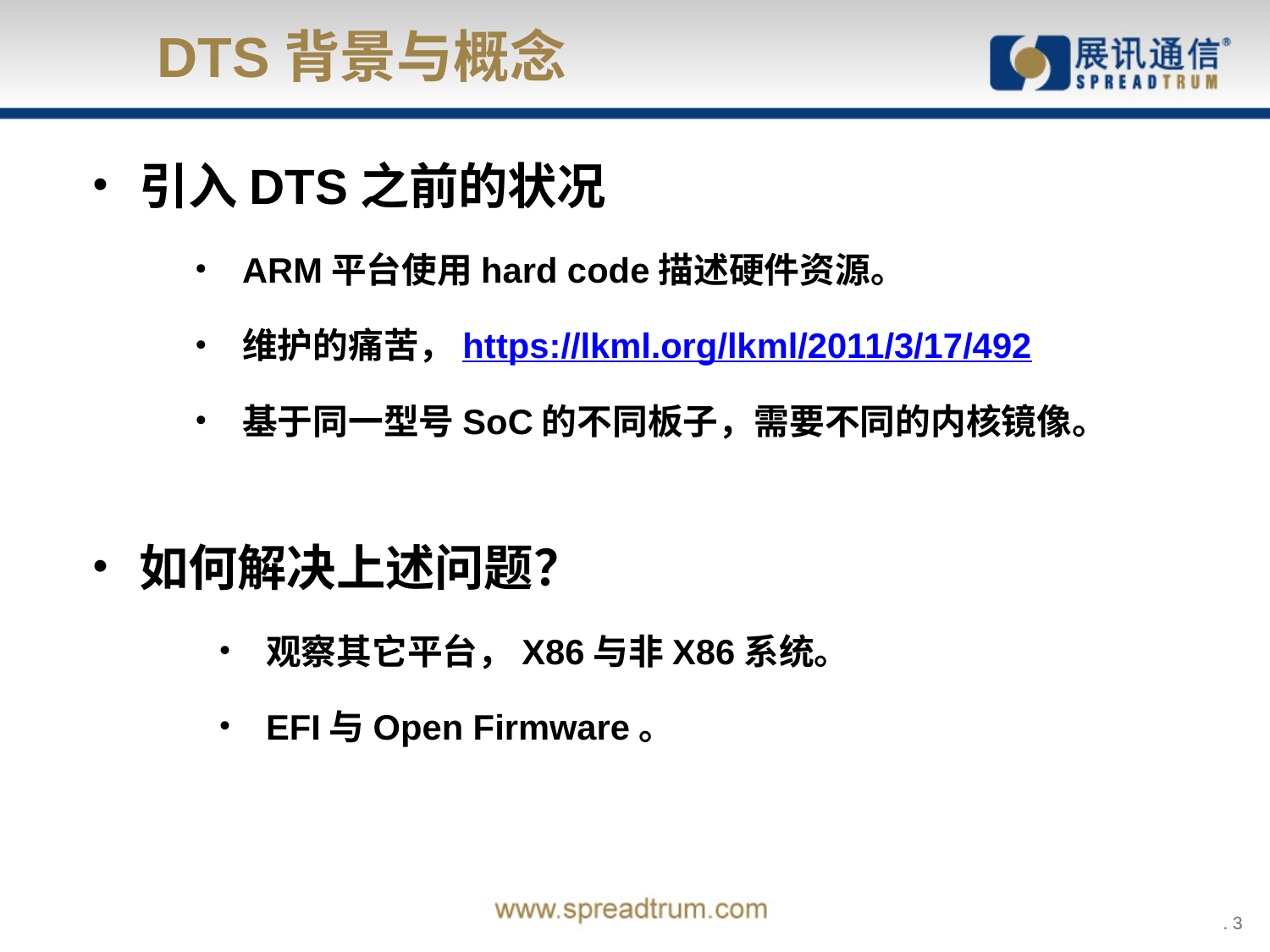

DTS背景与概念
引入DTS之前的状况
ARM平台使用hard code描述硬件资源。
维护的痛苦，https://lkml.org/lkml/2011/3/17/492
基于同一型号SoC的不同板子，需要不同的内核镜像。

如何解决上述问题？
观察其它平台，X86与非X86系统。
EFI与Open Firmware。
  . 3
  . 3